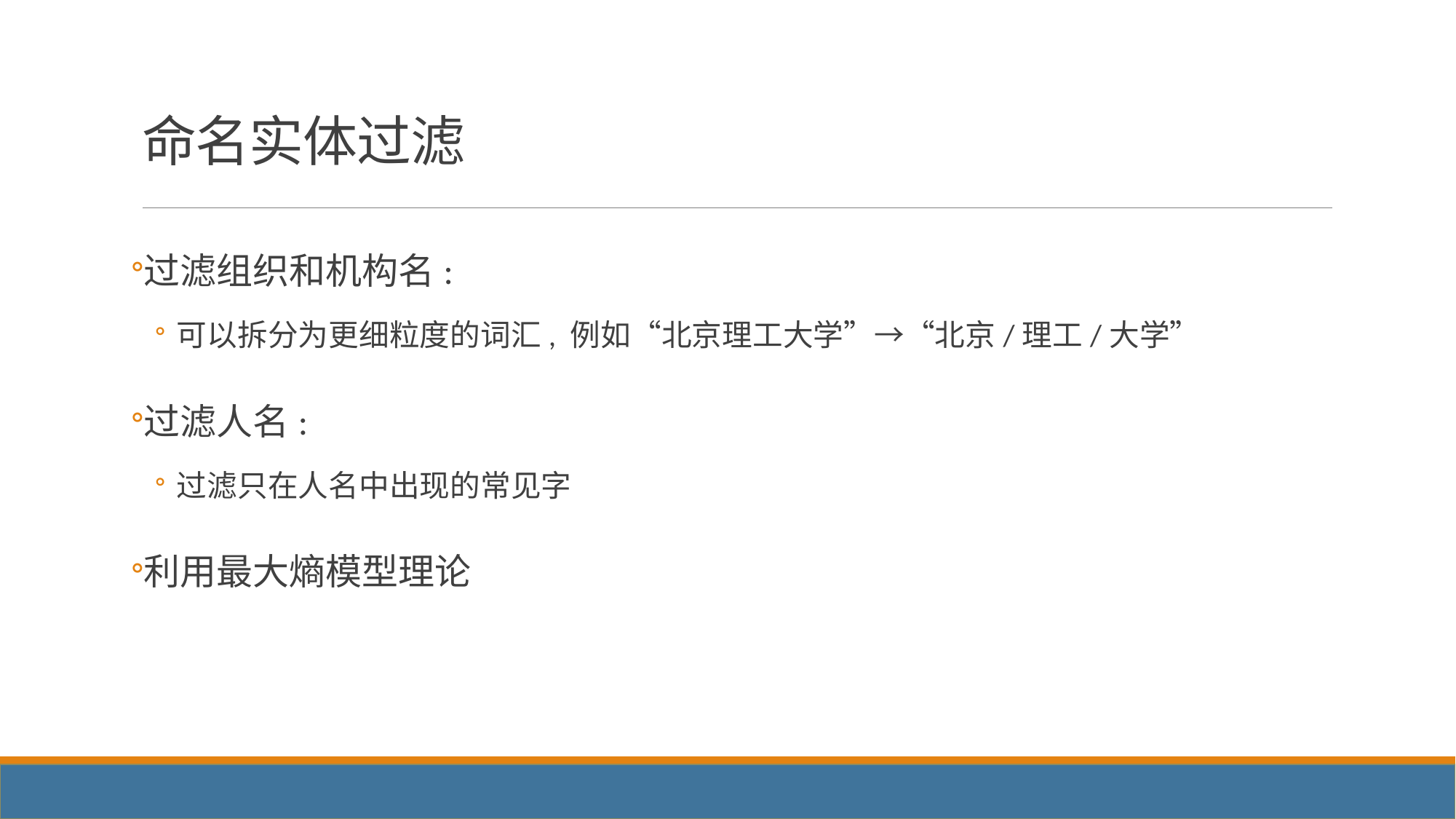

# 命名实体过滤
过滤组织和机构名:
可以拆分为更细粒度的词汇, 例如“北京理工大学”→“北京/理工/大学”
过滤人名:
过滤只在人名中出现的常见字
利用最大熵模型理论